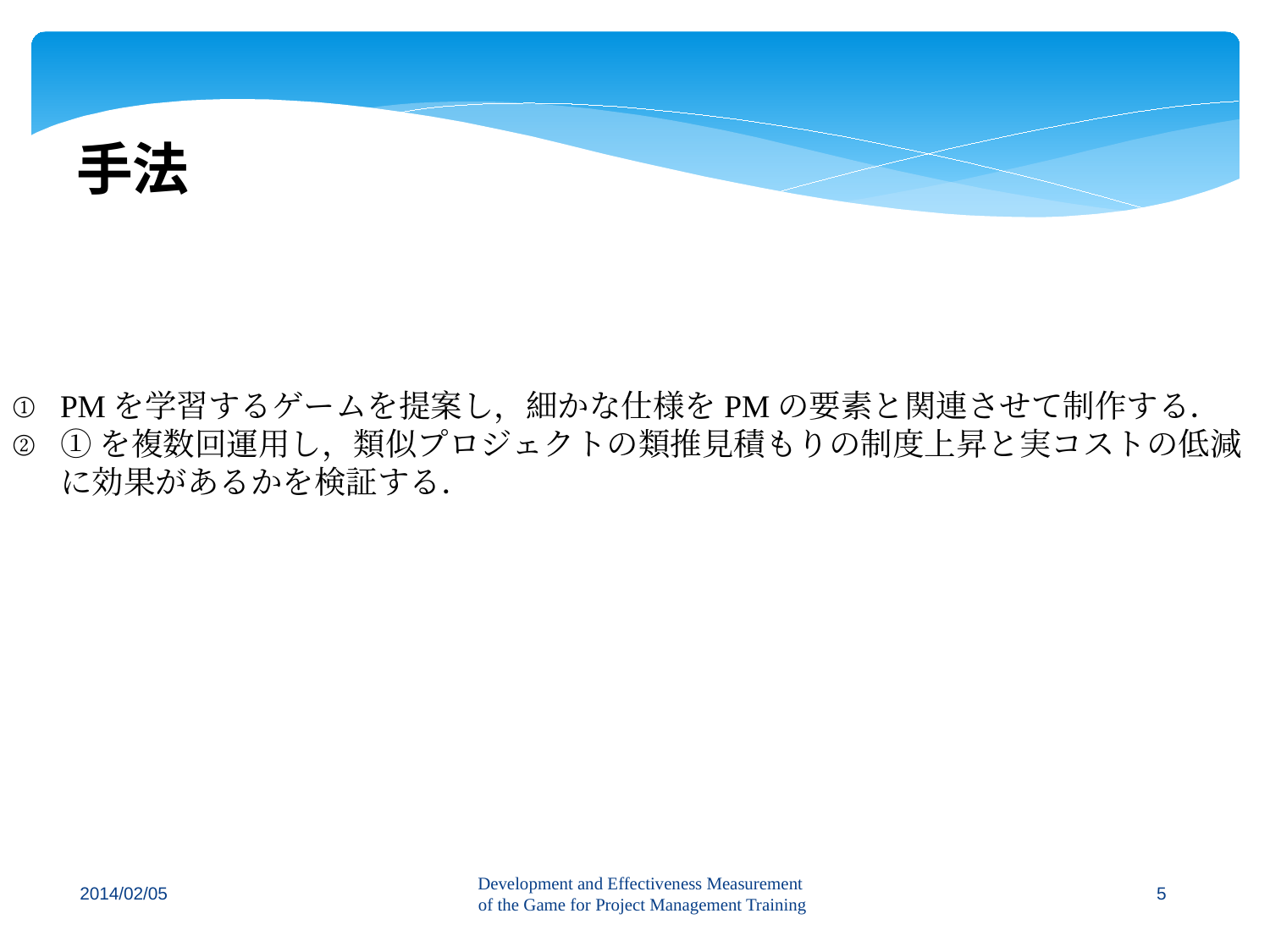

手法
PMを学習するゲームを提案し，細かな仕様をPMの要素と関連させて制作する．
①を複数回運用し，類似プロジェクトの類推見積もりの制度上昇と実コストの低減に効果があるかを検証する．

5
2014/02/05
Development and Effectiveness Measurement
of the Game for Project Management Training